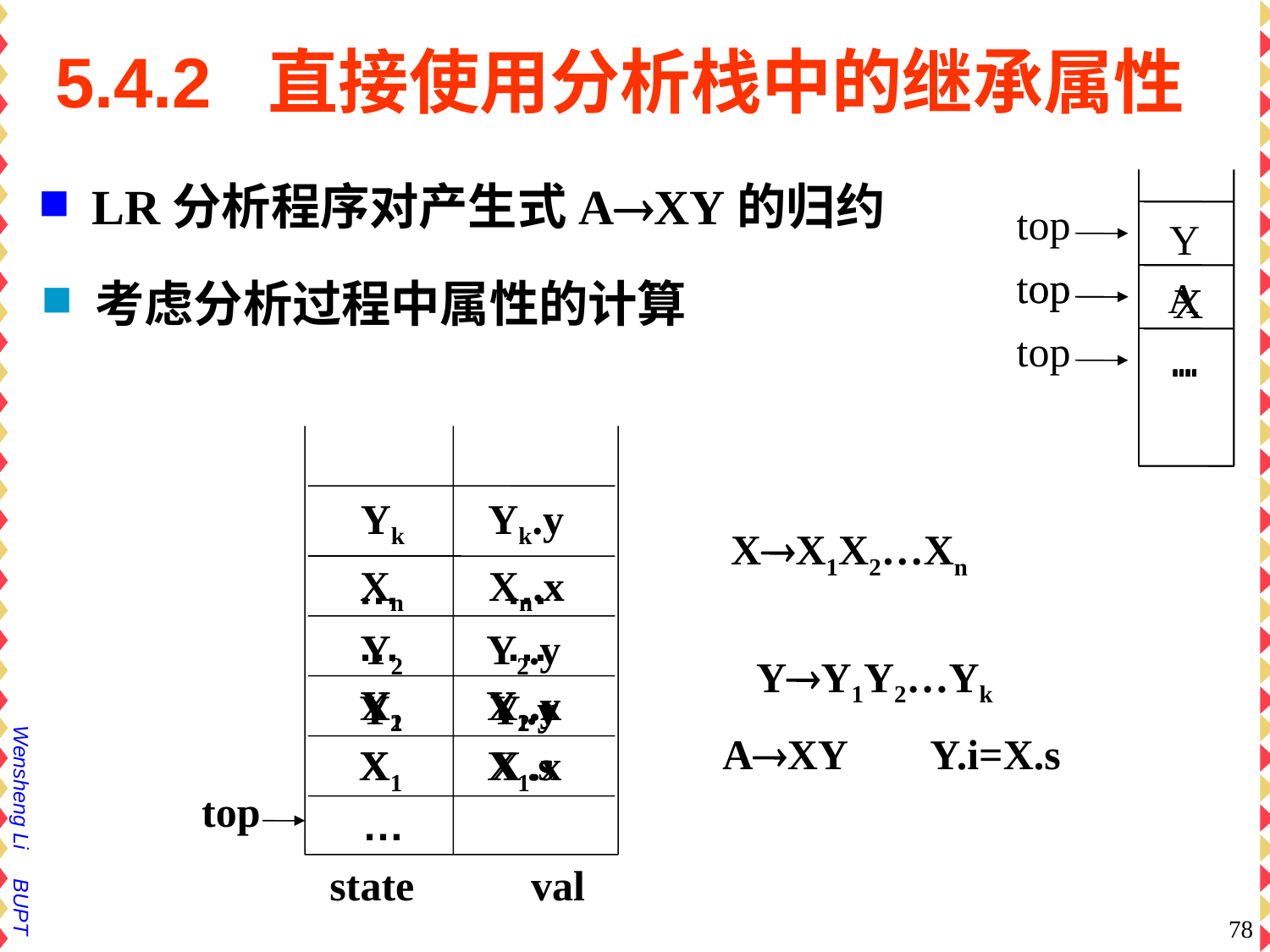

# 5.4.2  直接使用分析栈中的继承属性
LR分析程序对产生式A→XY的归约

top

Y

X

┉

top

X

┉

top

┉

top

A

┉
考虑分析过程中属性的计算

…

state           val
Yk        Yk.y
X→X1X2…Xn
Xn        Xn.x
…          …
…          …
Y2        Y2.y
Y→Y1Y2…Yk
A→XY        Y.i=X.s
X2        X2.x
Y1        Y1.y
Y          Y .y
X1        X1.x
X          X .s
top

78